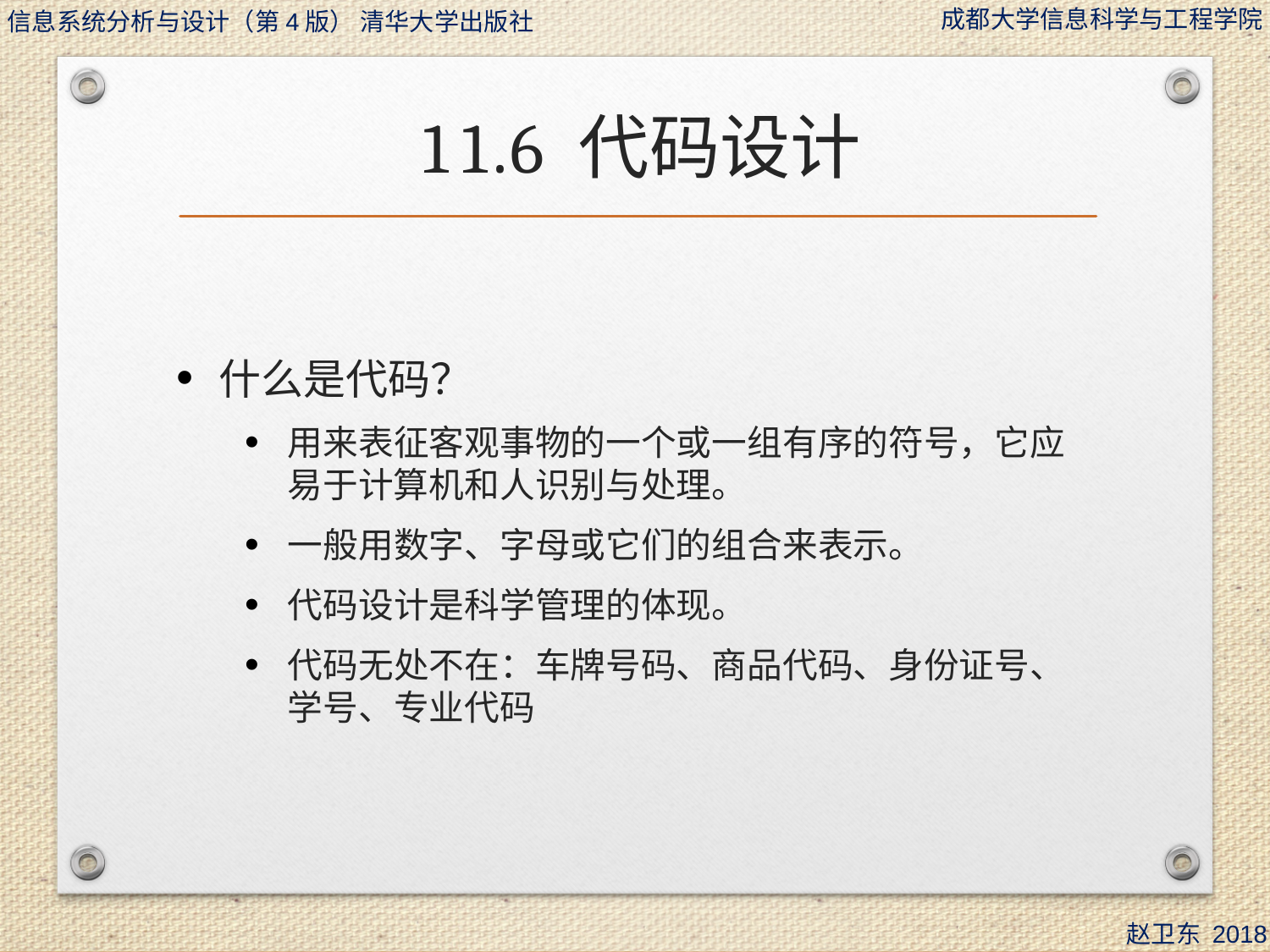

# 11.6 代码设计
什么是代码？
用来表征客观事物的一个或一组有序的符号，它应易于计算机和人识别与处理。
一般用数字、字母或它们的组合来表示。
代码设计是科学管理的体现。
代码无处不在：车牌号码、商品代码、身份证号、学号、专业代码